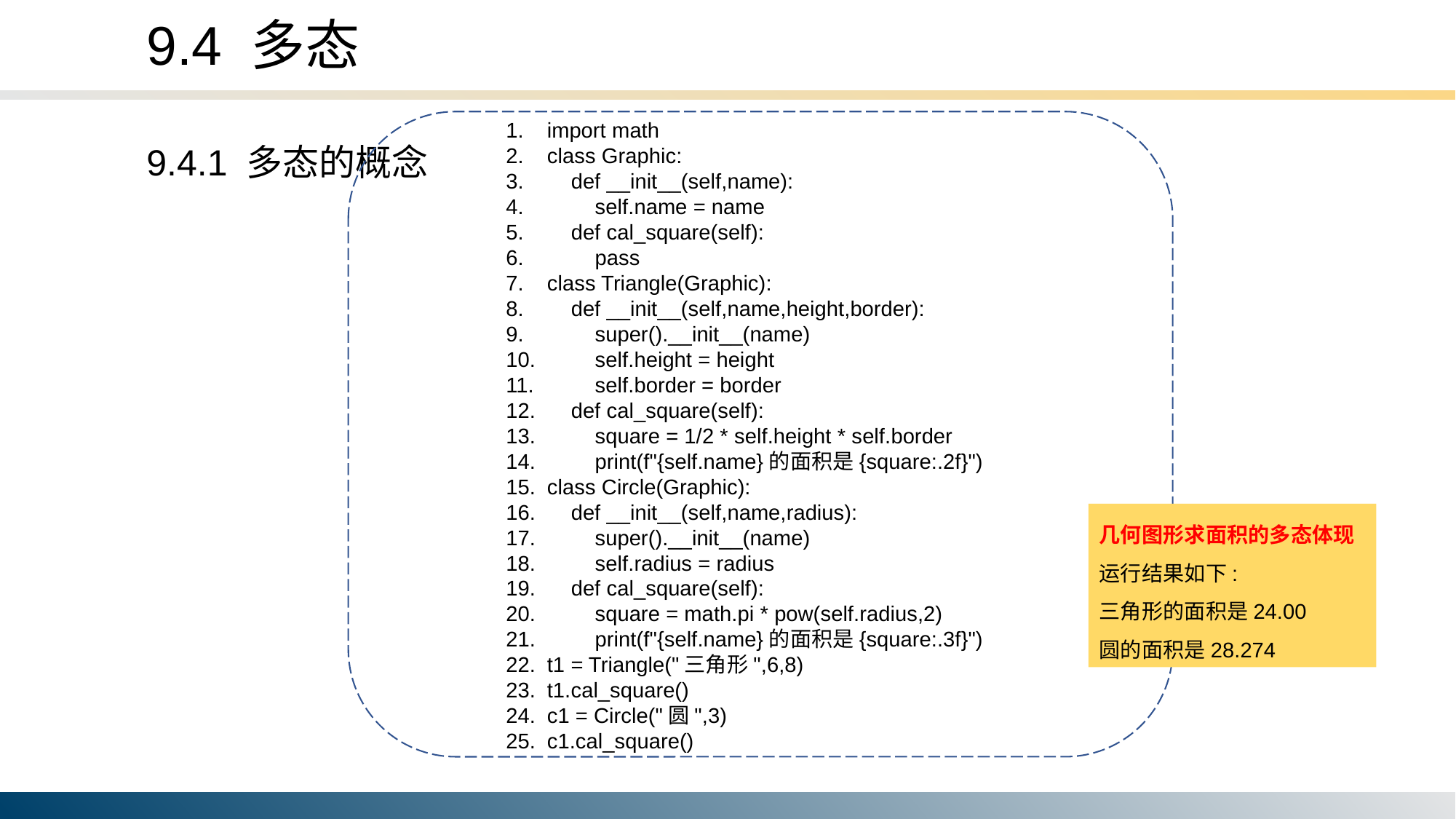

9.4 多态

import math
class Graphic:
    def __init__(self,name):
        self.name = name
    def cal_square(self):
        pass
class Triangle(Graphic):
    def __init__(self,name,height,border):
        super().__init__(name)
        self.height = height
        self.border = border
    def cal_square(self):
        square = 1/2 * self.height * self.border
        print(f"{self.name}的面积是{square:.2f}")
class Circle(Graphic):
    def __init__(self,name,radius):
        super().__init__(name)
        self.radius = radius
    def cal_square(self):
        square = math.pi * pow(self.radius,2)
        print(f"{self.name}的面积是{square:.3f}")
t1 = Triangle("三角形",6,8)
t1.cal_square()
c1 = Circle("圆",3)
c1.cal_square()
9.4.1 多态的概念
几何图形求面积的多态体现
运行结果如下:
三角形的面积是24.00
圆的面积是28.274